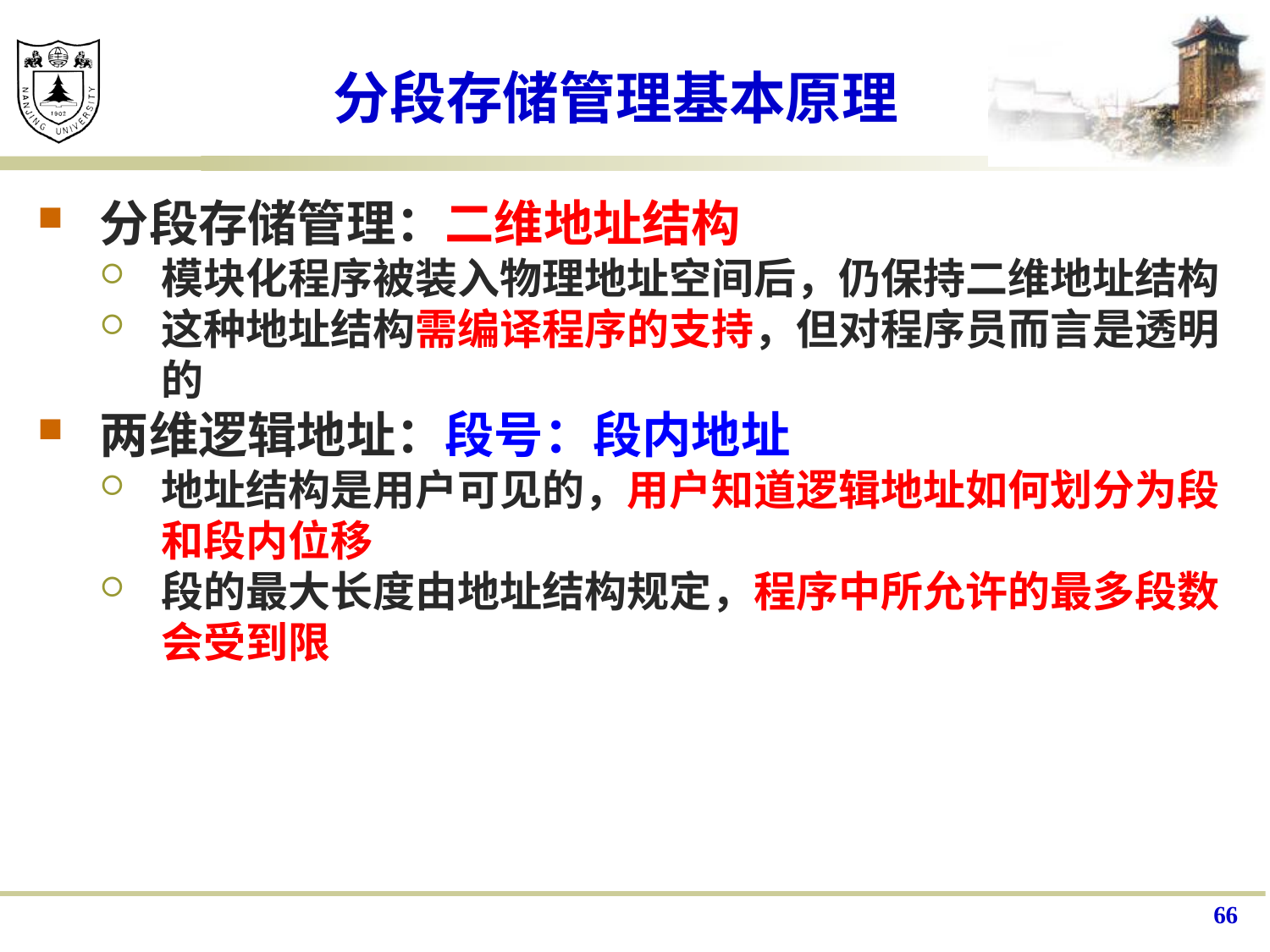

# 分段存储管理基本原理
分段存储管理：二维地址结构
模块化程序被装入物理地址空间后，仍保持二维地址结构
这种地址结构需编译程序的支持，但对程序员而言是透明的
两维逻辑地址：段号：段内地址
地址结构是用户可见的，用户知道逻辑地址如何划分为段和段内位移
段的最大长度由地址结构规定，程序中所允许的最多段数会受到限

66